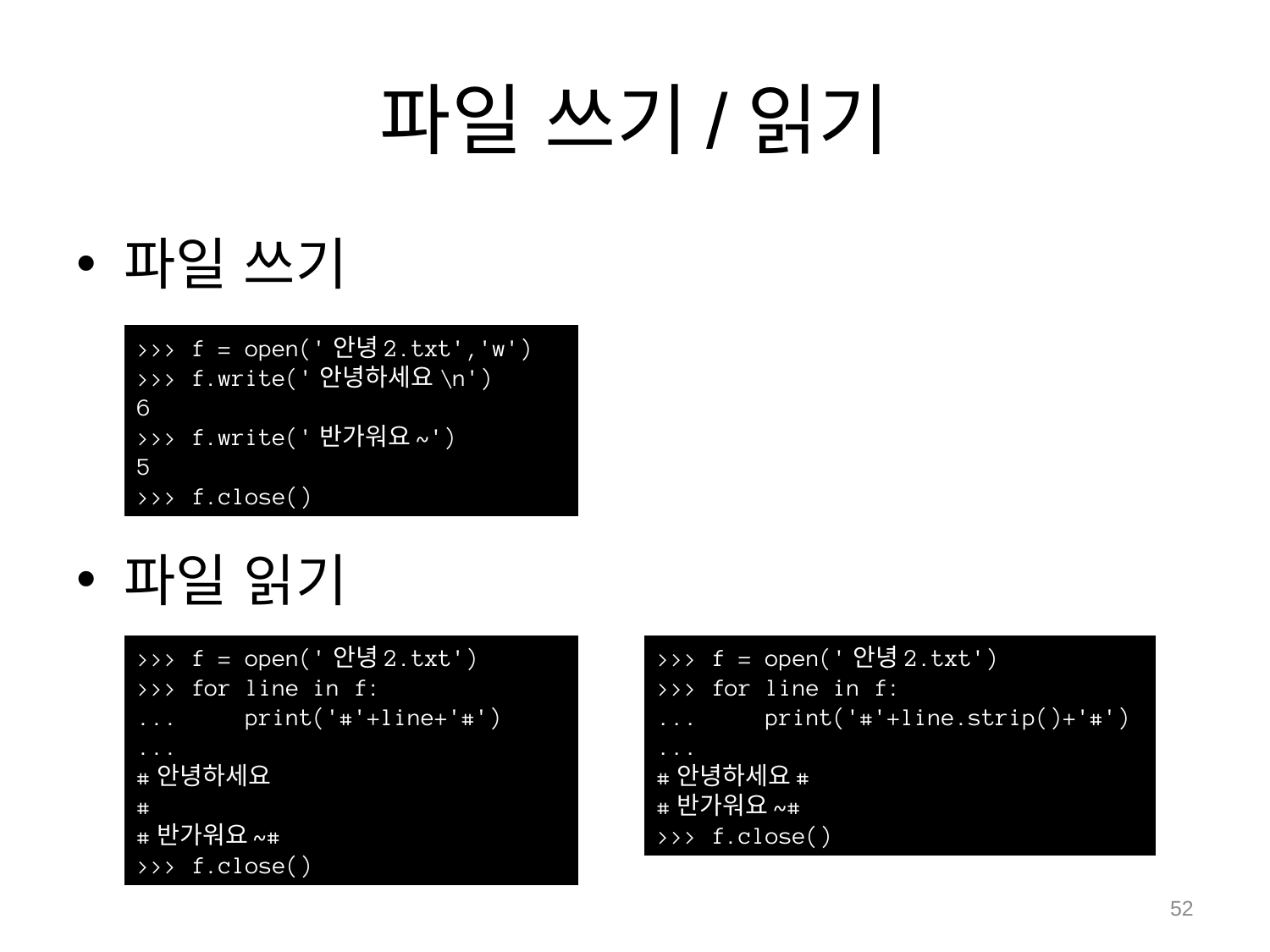

# 파일 쓰기/읽기
파일 쓰기

파일 읽기
>>> f = open('안녕2.txt','w')
>>> f.write('안녕하세요\n')
6
>>> f.write('반가워요~')
5
>>> f.close()
>>> f = open('안녕2.txt')
>>> for line in f:
...     print('#'+line+'#')
...
#안녕하세요
#
#반가워요~#
>>> f.close()
>>> f = open('안녕2.txt')
>>> for line in f:
...     print('#'+line.strip()+'#')
...
#안녕하세요#
#반가워요~#
>>> f.close()
52